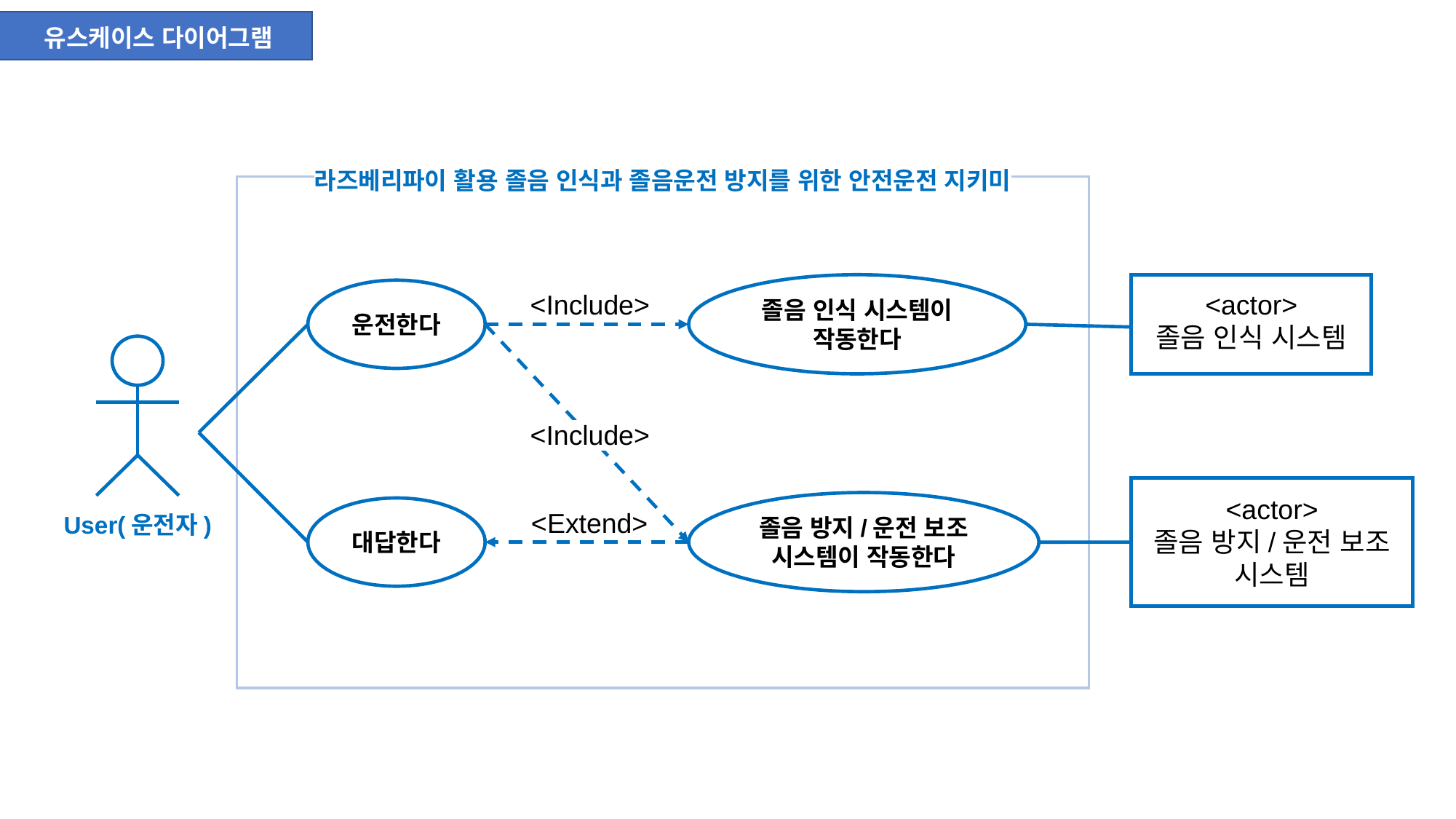

유스케이스 다이어그램
라즈베리파이 활용 졸음 인식과 졸음운전 방지를 위한 안전운전 지키미

졸음 인식 시스템이 작동한다

운전한다
<Include>
<actor>
졸음 인식 시스템

<Include>

<actor>
졸음 방지/운전 보조
시스템
졸음 방지/운전 보조 시스템이 작동한다
대답한다
<Extend>
User(운전자)